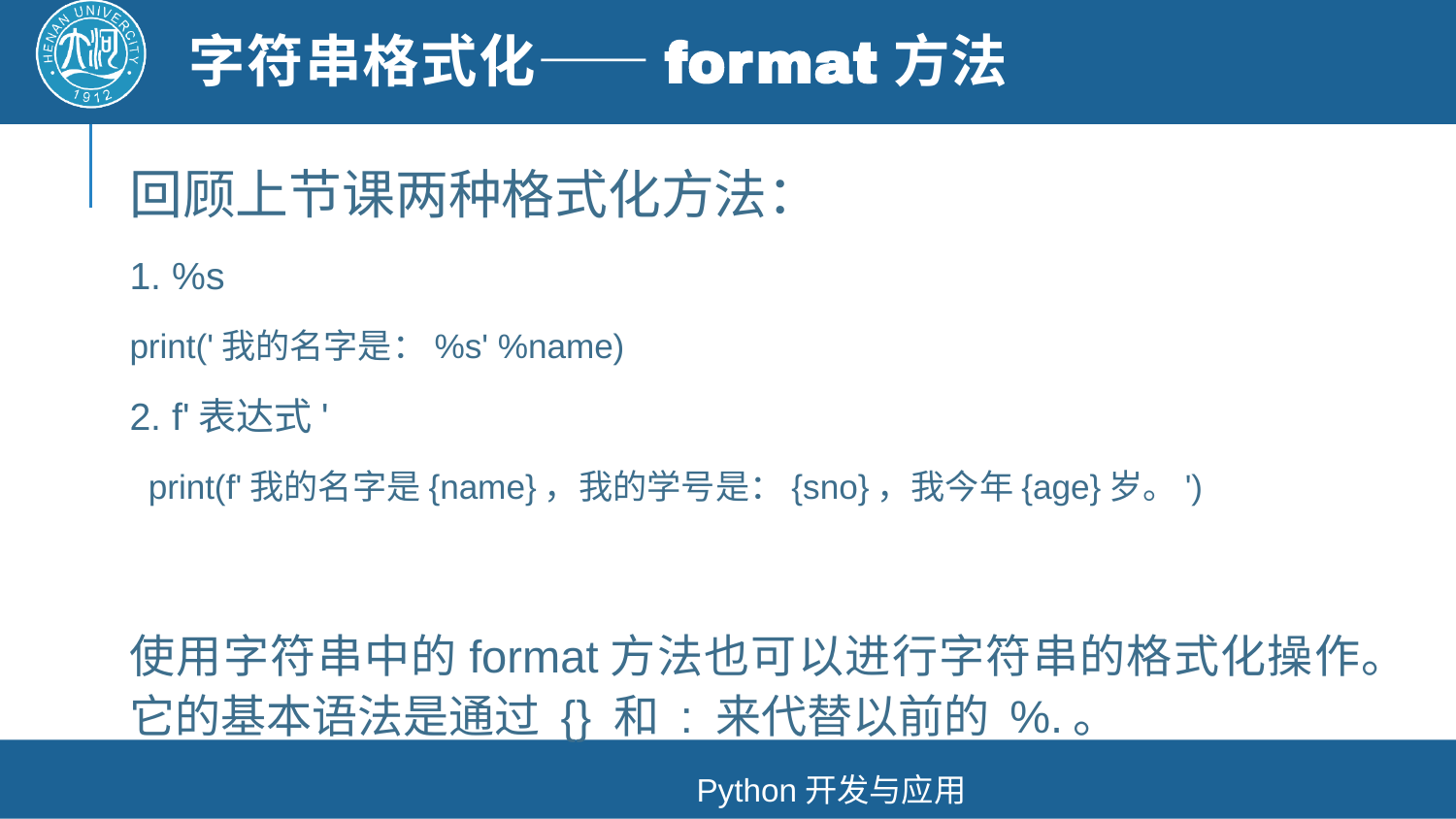

# 字符串格式化——format方法
回顾上节课两种格式化方法：
1. %s
print('我的名字是：%s' %name)
2. f'表达式'
  print(f'我的名字是{name}，我的学号是：{sno}，我今年{age}岁。')

使用字符串中的format方法也可以进行字符串的格式化操作。它的基本语法是通过 {} 和 : 来代替以前的 %.。

Python开发与应用
33